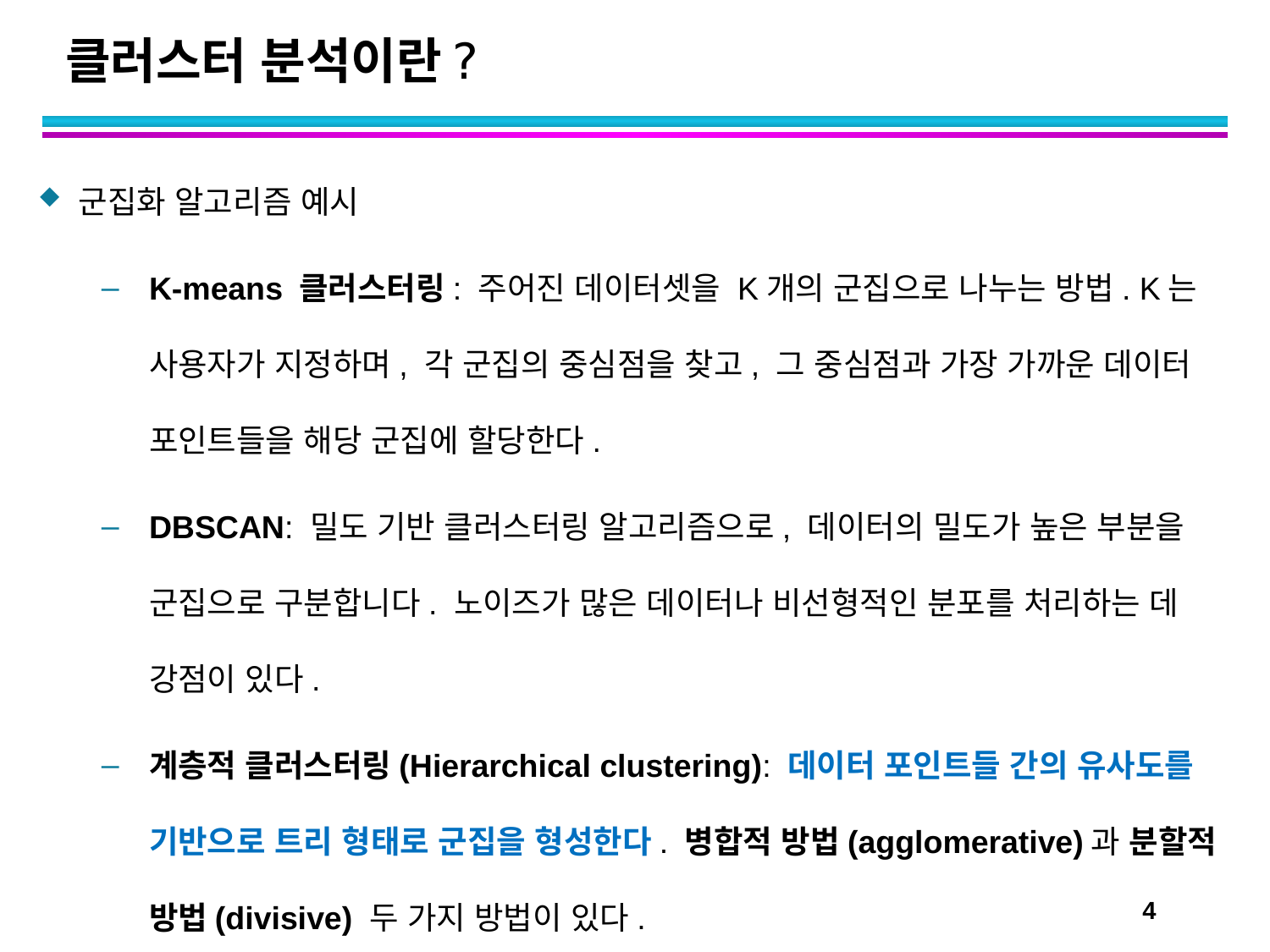

# 클러스터 분석이란?
군집화 알고리즘 예시
K-means 클러스터링: 주어진 데이터셋을 K개의 군집으로 나누는 방법. K는 사용자가 지정하며, 각 군집의 중심점을 찾고, 그 중심점과 가장 가까운 데이터 포인트들을 해당 군집에 할당한다.
DBSCAN: 밀도 기반 클러스터링 알고리즘으로, 데이터의 밀도가 높은 부분을 군집으로 구분합니다. 노이즈가 많은 데이터나 비선형적인 분포를 처리하는 데 강점이 있다.
계층적 클러스터링(Hierarchical clustering): 데이터 포인트들 간의 유사도를 기반으로 트리 형태로 군집을 형성한다. 병합적 방법(agglomerative)과 분할적 방법(divisive) 두 가지 방법이 있다.